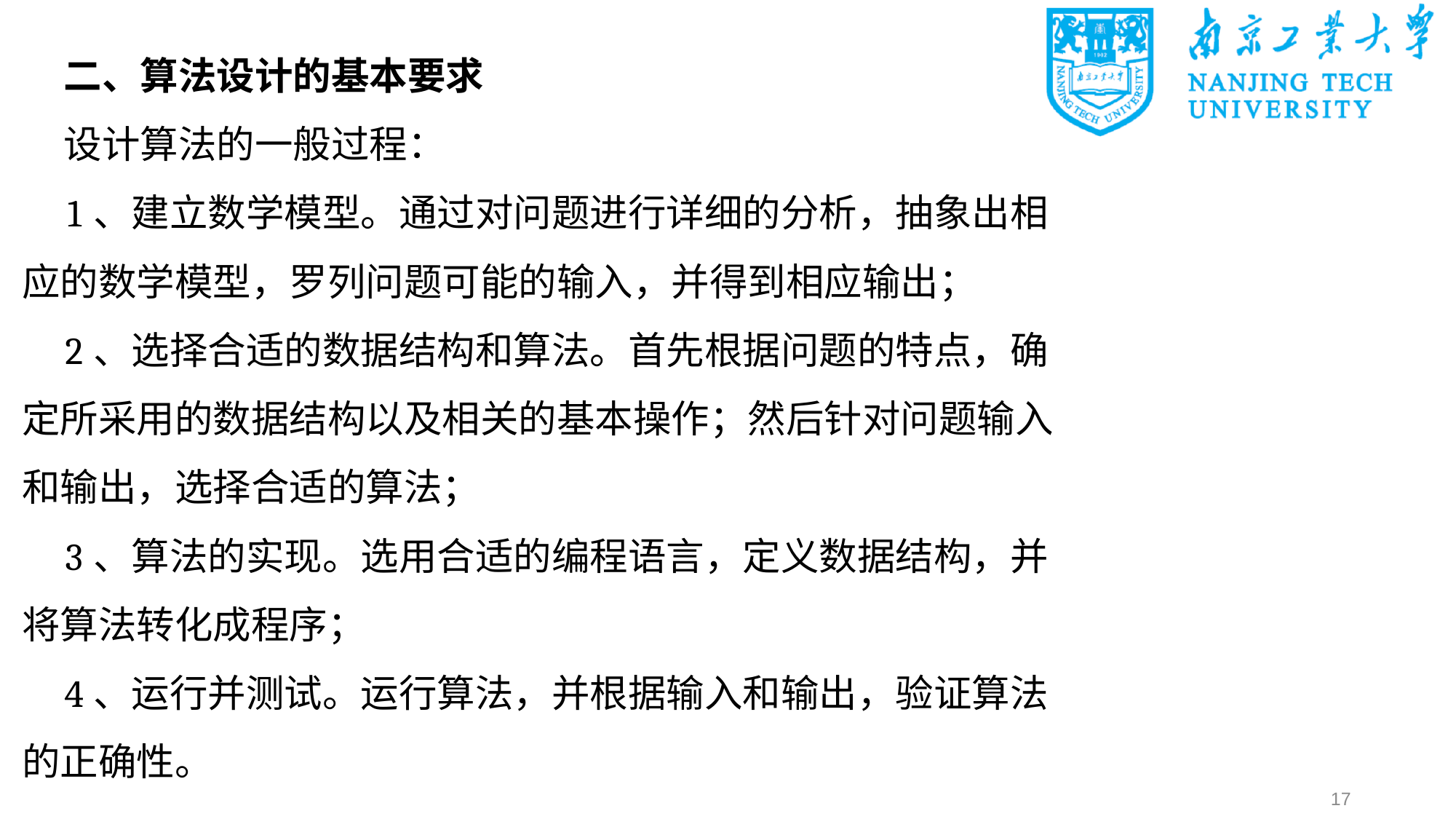

二、算法设计的基本要求
设计算法的一般过程：
1、建立数学模型。通过对问题进行详细的分析，抽象出相应的数学模型，罗列问题可能的输入，并得到相应输出；
2、选择合适的数据结构和算法。首先根据问题的特点，确定所采用的数据结构以及相关的基本操作；然后针对问题输入和输出，选择合适的算法；
3、算法的实现。选用合适的编程语言，定义数据结构，并将算法转化成程序；
4、运行并测试。运行算法，并根据输入和输出，验证算法的正确性。
17